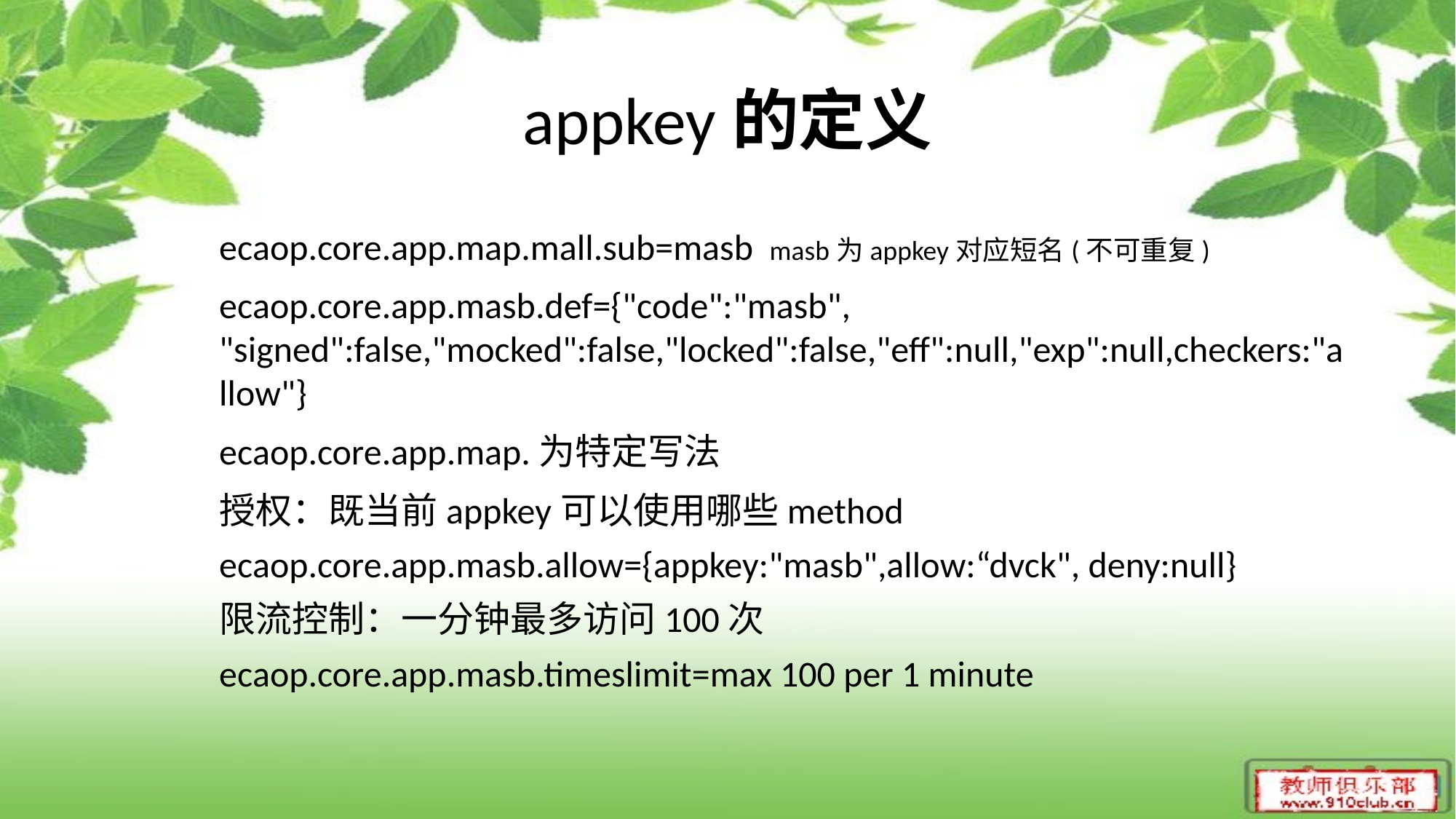

# appkey的定义
ecaop.core.app.map.mall.sub=masb  masb为appkey对应短名(不可重复)
ecaop.core.app.masb.def={"code":"masb", "signed":false,"mocked":false,"locked":false,"eff":null,"exp":null,checkers:"allow"}
ecaop.core.app.map.为特定写法
授权：既当前appkey可以使用哪些method
ecaop.core.app.masb.allow={appkey:"masb",allow:“dvck", deny:null}
限流控制：一分钟最多访问100次
ecaop.core.app.masb.timeslimit=max 100 per 1 minute